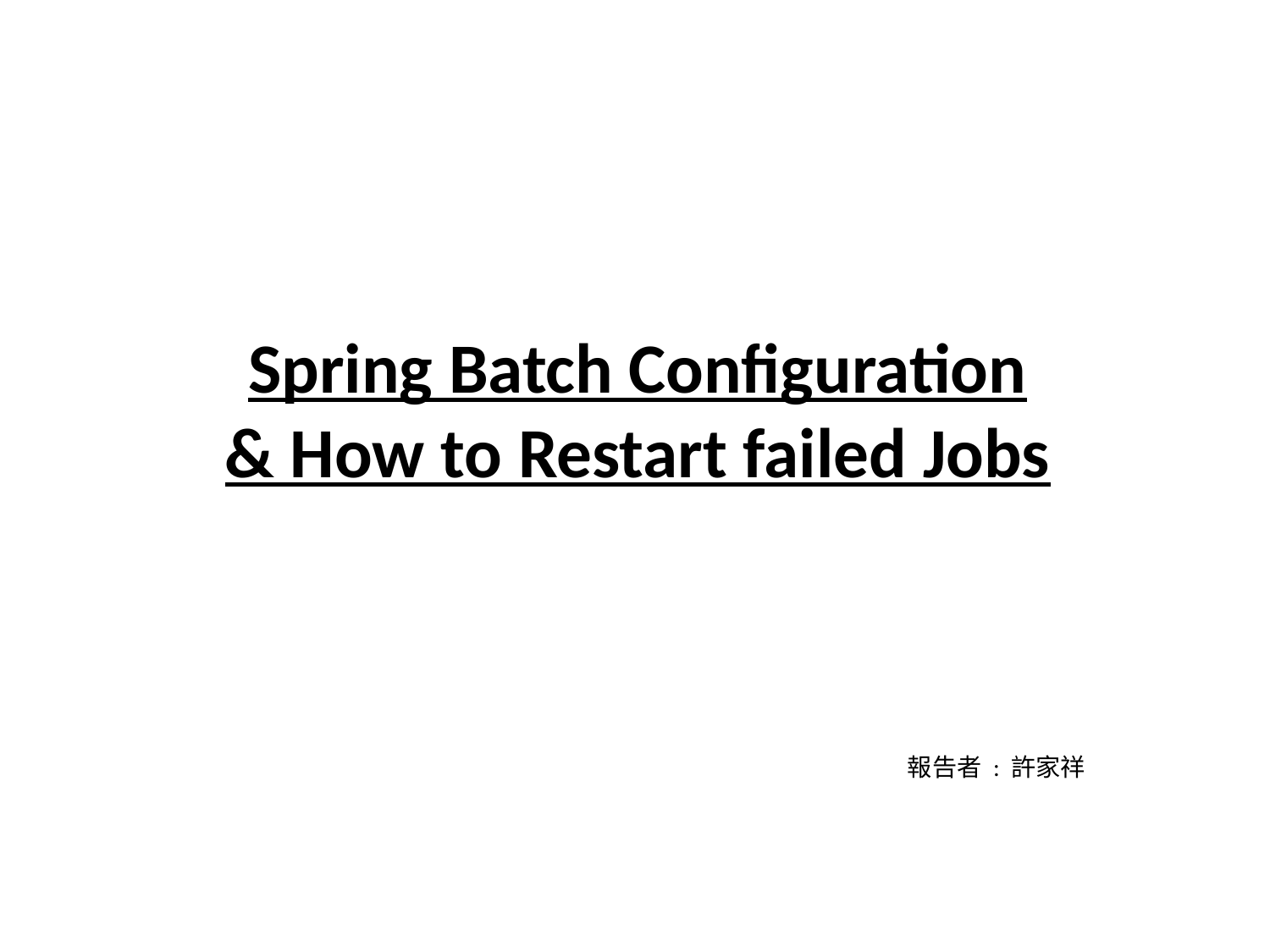

Spring Batch Configuration
& How to Restart failed Jobs
報告者 : 許家祥